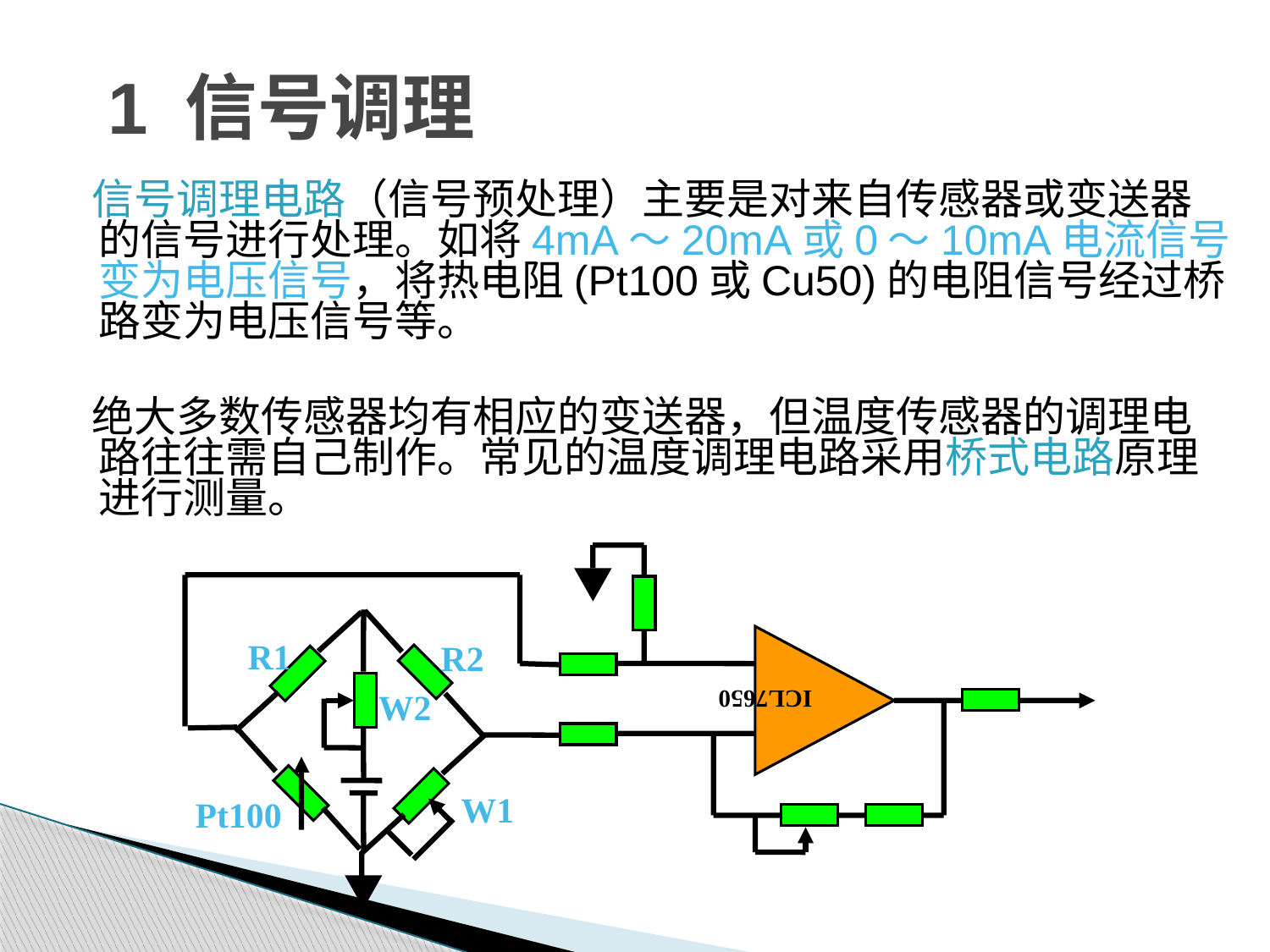

# 1 信号调理
  信号调理电路（信号预处理）主要是对来自传感器或变送器的信号进行处理。如将4mA～20mA或0～10mA电流信号变为电压信号，将热电阻(Pt100或Cu50)的电阻信号经过桥路变为电压信号等。

  绝大多数传感器均有相应的变送器，但温度传感器的调理电路往往需自己制作。常见的温度调理电路采用桥式电路原理进行测量。

R1

R2
ICL7650

W2

W1

Pt100